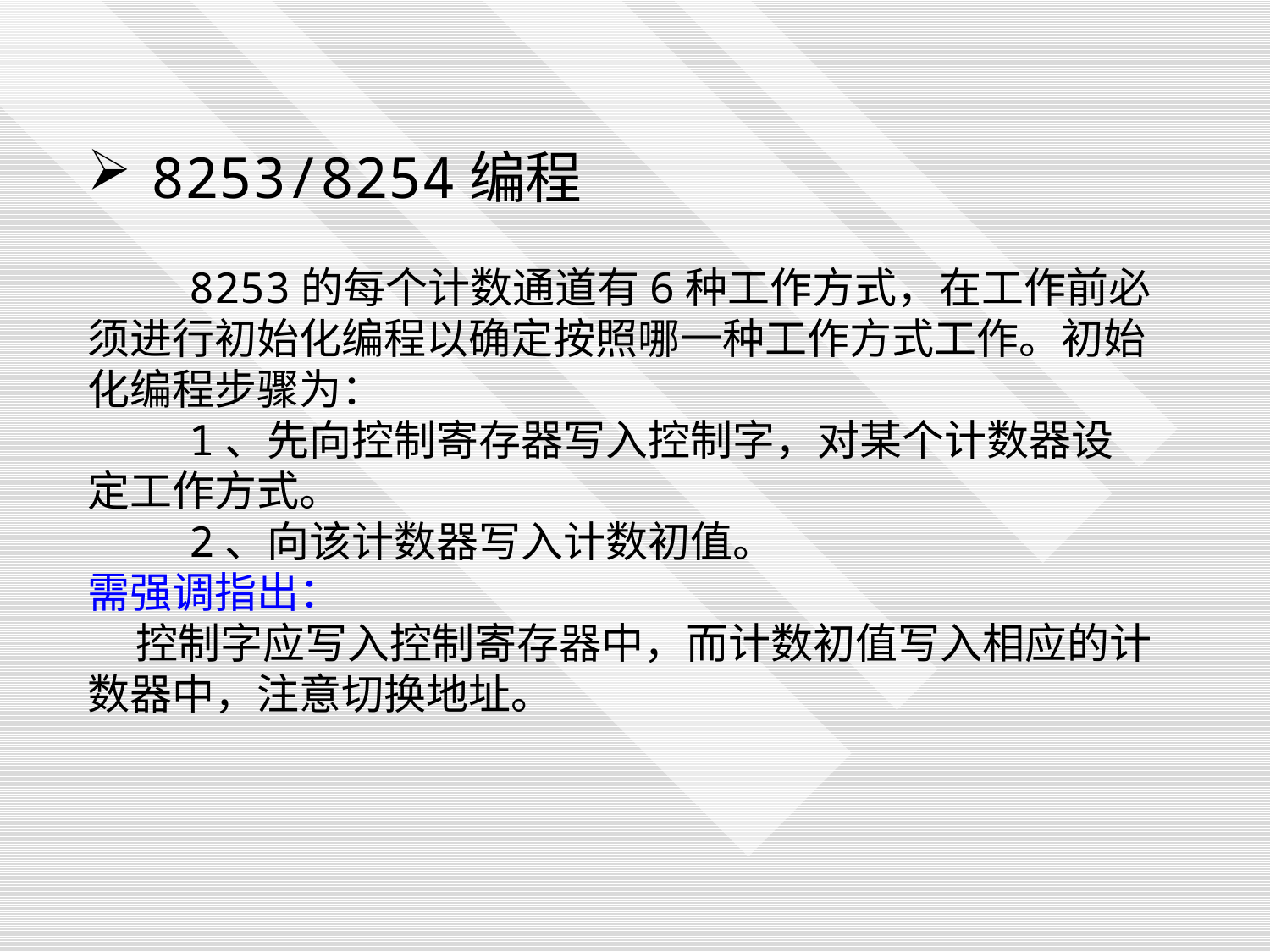

8253/8254编程

    8253的每个计数通道有6种工作方式，在工作前必须进行初始化编程以确定按照哪一种工作方式工作。初始化编程步骤为：
    1、先向控制寄存器写入控制字，对某个计数器设定工作方式。
    2、向该计数器写入计数初值。
需强调指出：
    控制字应写入控制寄存器中，而计数初值写入相应的计数器中，注意切换地址。